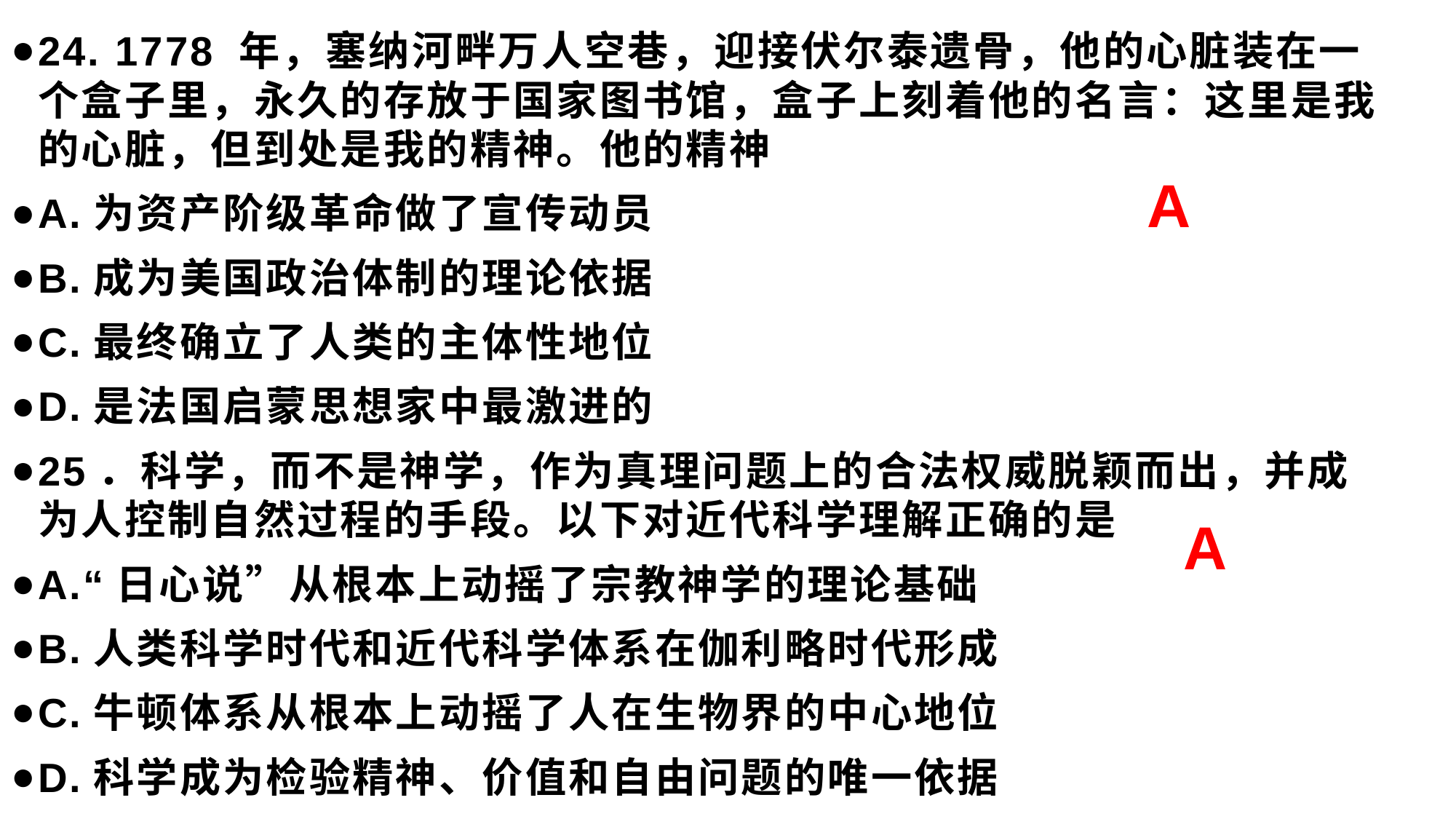

24. 1778 年，塞纳河畔万人空巷，迎接伏尔泰遗骨，他的心脏装在一个盒子里，永久的存放于国家图书馆，盒子上刻着他的名言：这里是我的心脏，但到处是我的精神。他的精神
A.为资产阶级革命做了宣传动员
B.成为美国政治体制的理论依据
C.最终确立了人类的主体性地位
D.是法国启蒙思想家中最激进的
25．科学，而不是神学，作为真理问题上的合法权威脱颖而出，并成为人控制自然过程的手段。以下对近代科学理解正确的是
A.“日心说”从根本上动摇了宗教神学的理论基础
B.人类科学时代和近代科学体系在伽利略时代形成
C.牛顿体系从根本上动摇了人在生物界的中心地位
D.科学成为检验精神、价值和自由问题的唯一依据

A
A